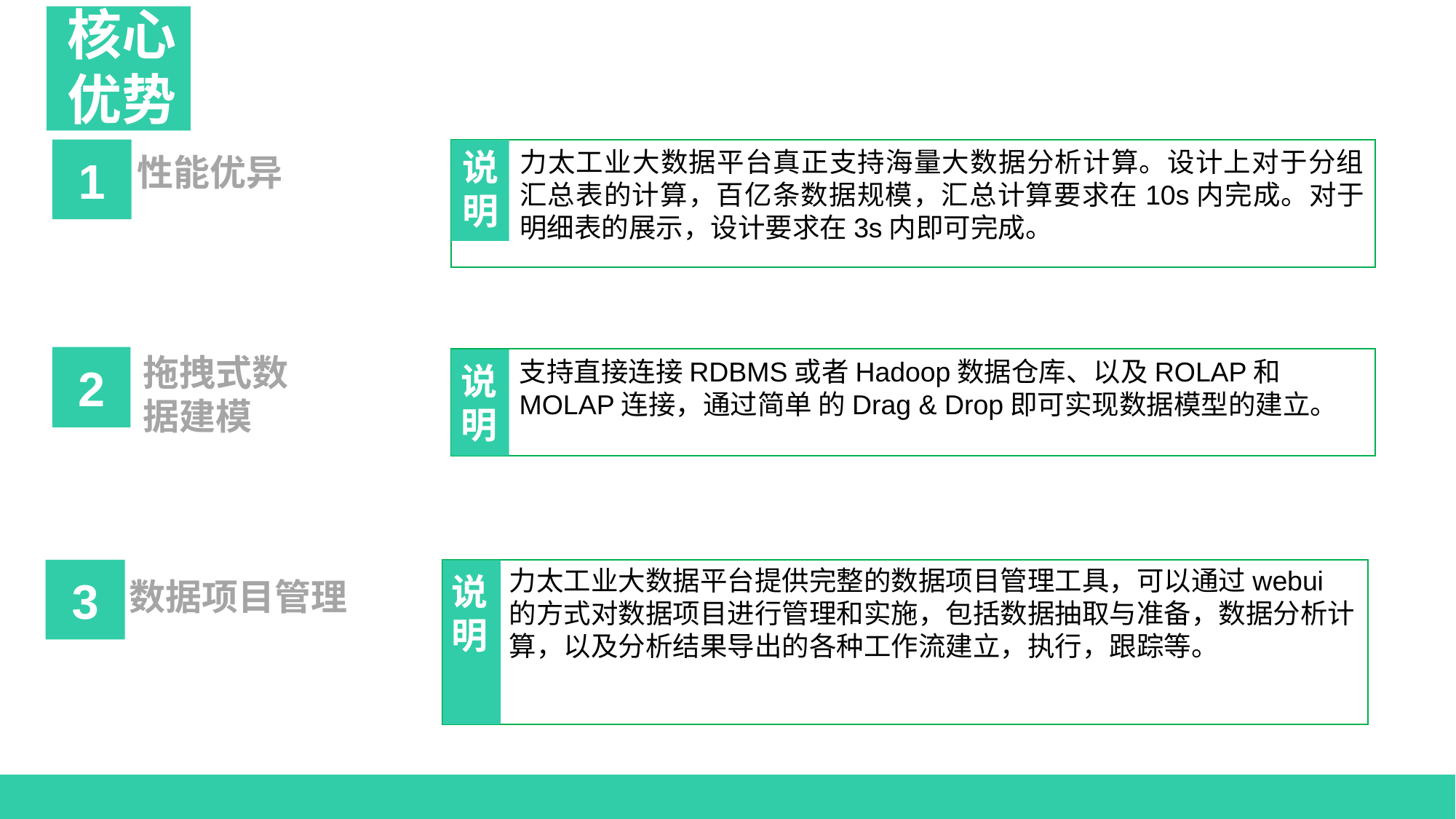

核心优势

1
力太工业大数据平台真正支持海量大数据分析计算。设计上对于分组汇总表的计算，百亿条数据规模，汇总计算要求在10s内完成。对于明细表的展示，设计要求在3s内即可完成。

说明

性能优异
拖拽式数据建模
2

支持直接连接RDBMS或者Hadoop数据仓库、以及ROLAP和MOLAP连接，通过简单 的Drag & Drop即可实现数据模型的建立。
说明
力太工业大数据平台提供完整的数据项目管理工具，可以通过webui的方式对数据项目进行管理和实施，包括数据抽取与准备，数据分析计算，以及分析结果导出的各种工作流建立，执行，跟踪等。
3

说明
数据项目管理